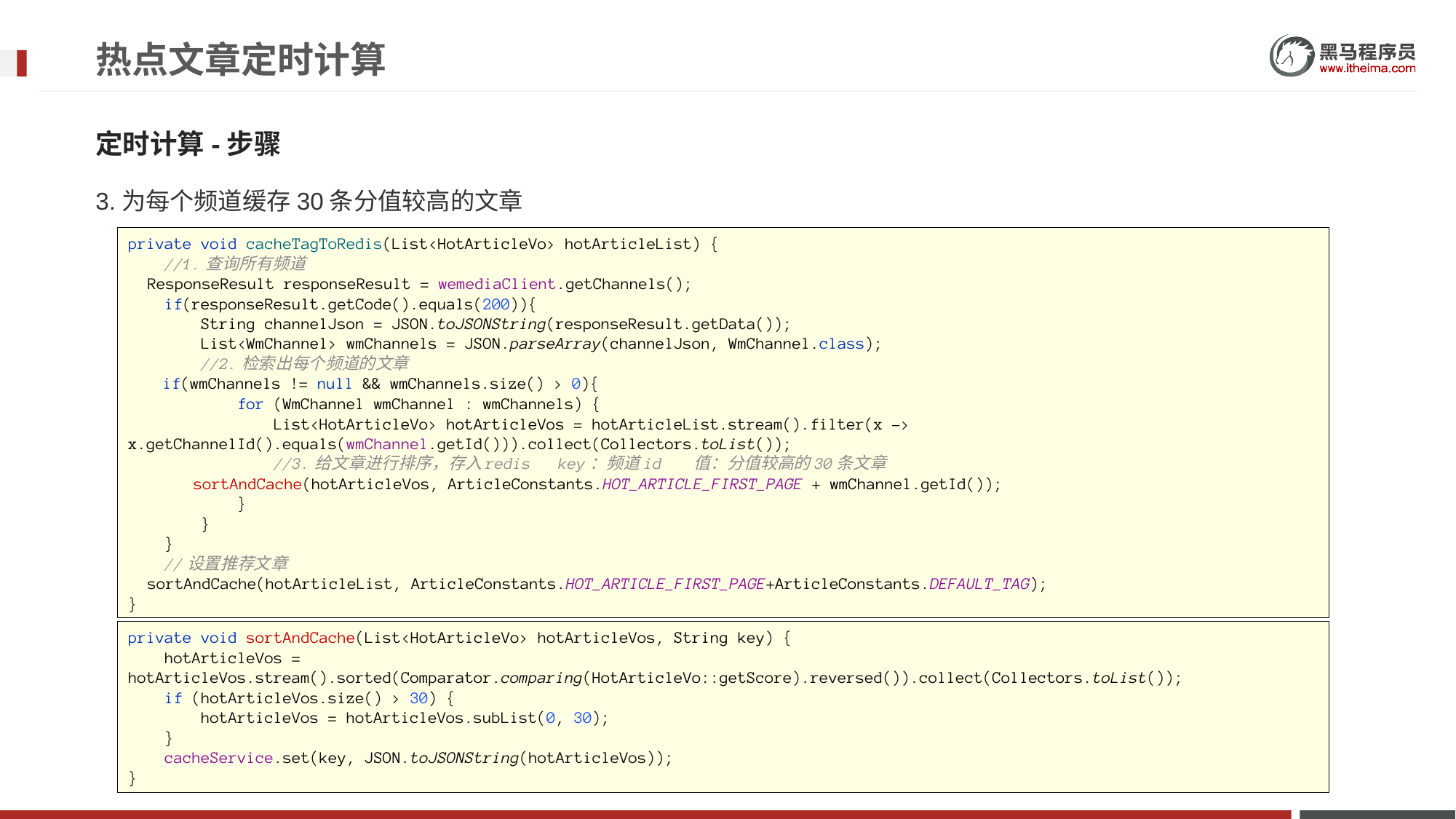

# 热点文章定时计算
定时计算-步骤
3.为每个频道缓存30条分值较高的文章
private void cacheTagToRedis(List<HotArticleVo> hotArticleList) {
    //1.查询所有频道
    ResponseResult responseResult = wemediaClient.getChannels();
    if(responseResult.getCode().equals(200)){
        String channelJson = JSON.toJSONString(responseResult.getData());
        List<WmChannel> wmChannels = JSON.parseArray(channelJson, WmChannel.class);
        //2.检索出每个频道的文章
        if(wmChannels != null && wmChannels.size() > 0){
            for (WmChannel wmChannel : wmChannels) {
                List<HotArticleVo> hotArticleVos = hotArticleList.stream().filter(x -> x.getChannelId().equals(wmChannel.getId())).collect(Collectors.toList());
                //3.给文章进行排序，存入redis   key：频道id   值：分值较高的30条文章
                sortAndCache(hotArticleVos, ArticleConstants.HOT_ARTICLE_FIRST_PAGE + wmChannel.getId());
            }
        }
    }
    //设置推荐文章
    sortAndCache(hotArticleList, ArticleConstants.HOT_ARTICLE_FIRST_PAGE+ArticleConstants.DEFAULT_TAG);
}
private void sortAndCache(List<HotArticleVo> hotArticleVos, String key) {
    hotArticleVos = hotArticleVos.stream().sorted(Comparator.comparing(HotArticleVo::getScore).reversed()).collect(Collectors.toList());
    if (hotArticleVos.size() > 30) {
        hotArticleVos = hotArticleVos.subList(0, 30);
    }
    cacheService.set(key, JSON.toJSONString(hotArticleVos));
}